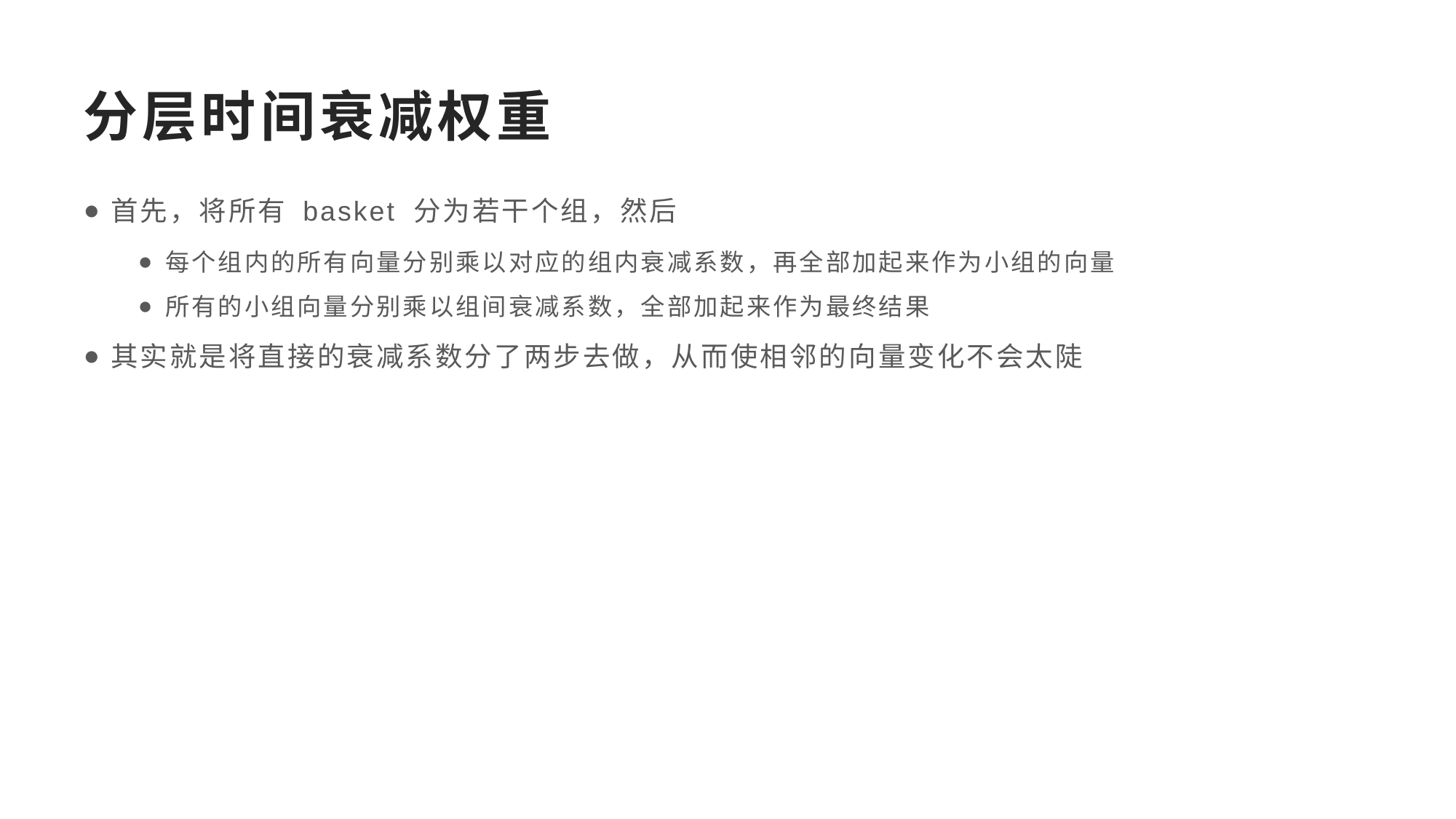

# 分层时间衰减权重
首先，将所有 basket 分为若干个组，然后
每个组内的所有向量分别乘以对应的组内衰减系数，再全部加起来作为小组的向量
所有的小组向量分别乘以组间衰减系数，全部加起来作为最终结果
其实就是将直接的衰减系数分了两步去做，从而使相邻的向量变化不会太陡